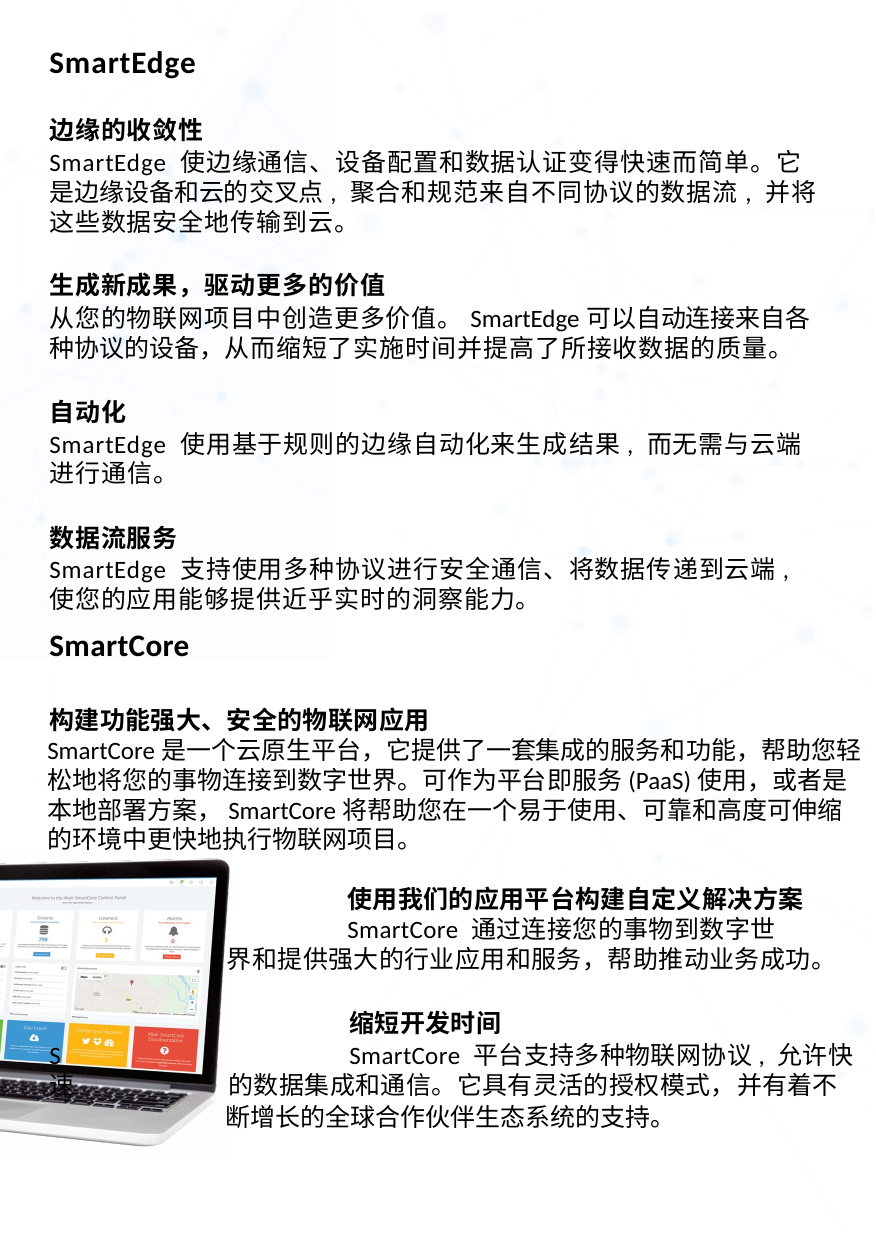

SmartEdge

边缘的收敛性
SmartEdge 使边缘通信、设备配置和数据认证变得快速而简单。它是边缘设备和云的交叉点, 聚合和规范来自不同协议的数据流, 并将这些数据安全地传输到云。

生成新成果，驱动更多的价值
从您的物联网项目中创造更多价值。SmartEdge可以自动连接来自各种协议的设备，从而缩短了实施时间并提高了所接收数据的质量。

自动化
SmartEdge 使用基于规则的边缘自动化来生成结果, 而无需与云端进行通信。

数据流服务
SmartEdge 支持使用多种协议进行安全通信、将数据传递到云端, 使您的应用能够提供近乎实时的洞察能力。

SmartCore

构建功能强大、安全的物联网应用
SmartCore是一个云原生平台，它提供了一套集成的服务和功能，帮助您轻松地将您的事物连接到数字世界。可作为平台即服务(PaaS)使用，或者是本地部署方案，SmartCore将帮助您在一个易于使用、可靠和高度可伸缩的环境中更快地执行物联网项目。

		使用我们的应用平台构建自定义解决方案
		SmartCore 通过连接您的事物到数字世		     界和提供强大的行业应用和服务，帮助推动业务成功。

		缩短开发时间
S		SmartCore 平台支持多种物联网协议, 允许快速	     的数据集成和通信。它具有灵活的授权模式，并有着不
                               断增长的全球合作伙伴生态系统的支持。